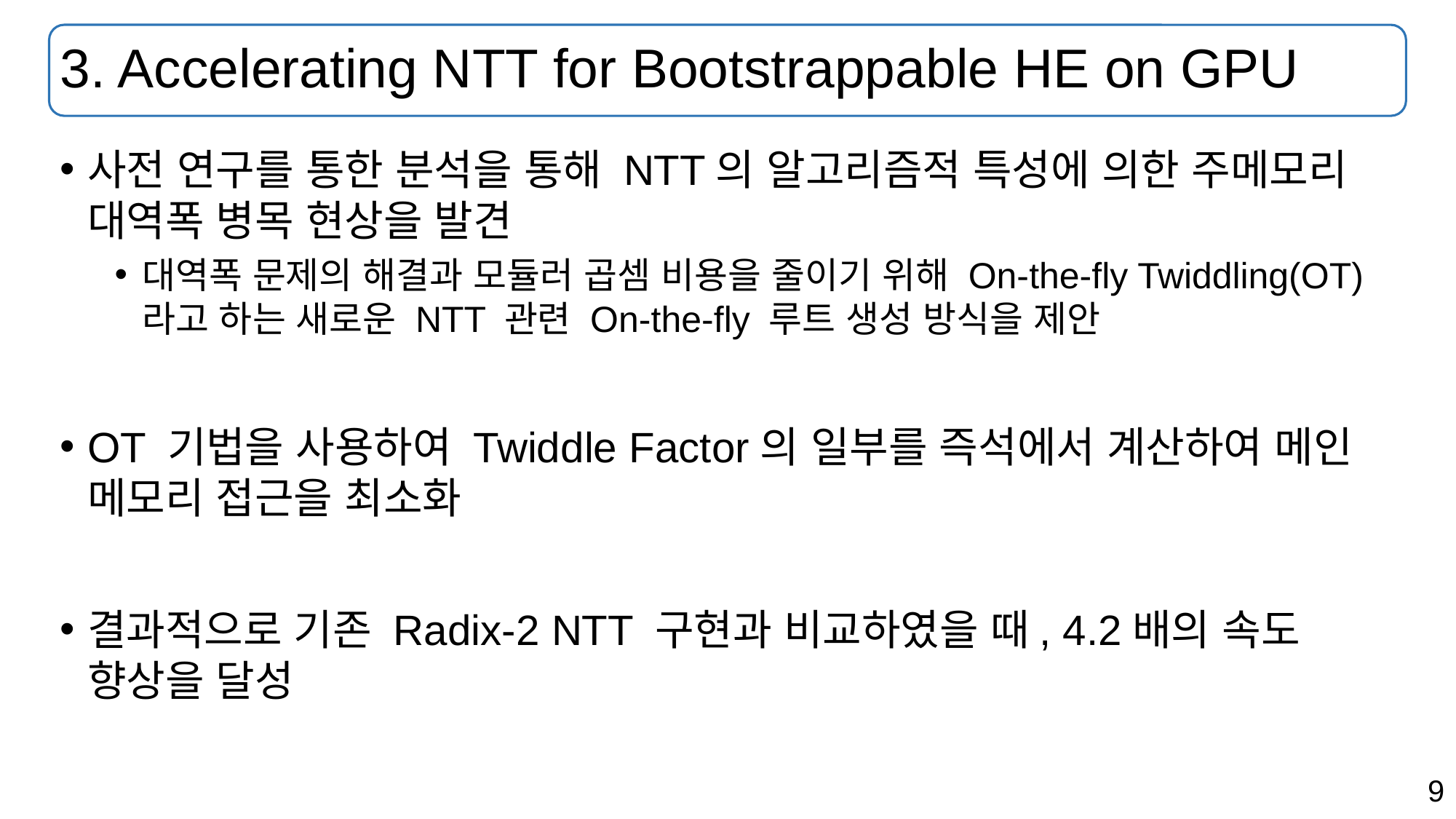

# 3. Accelerating NTT for Bootstrappable HE on GPU
사전 연구를 통한 분석을 통해 NTT의 알고리즘적 특성에 의한 주메모리 대역폭 병목 현상을 발견
대역폭 문제의 해결과 모듈러 곱셈 비용을 줄이기 위해 On-the-fly Twiddling(OT)라고 하는 새로운 NTT 관련 On-the-fly 루트 생성 방식을 제안

OT 기법을 사용하여 Twiddle Factor의 일부를 즉석에서 계산하여 메인 메모리 접근을 최소화

결과적으로 기존 Radix-2 NTT 구현과 비교하였을 때, 4.2배의 속도 향상을 달성